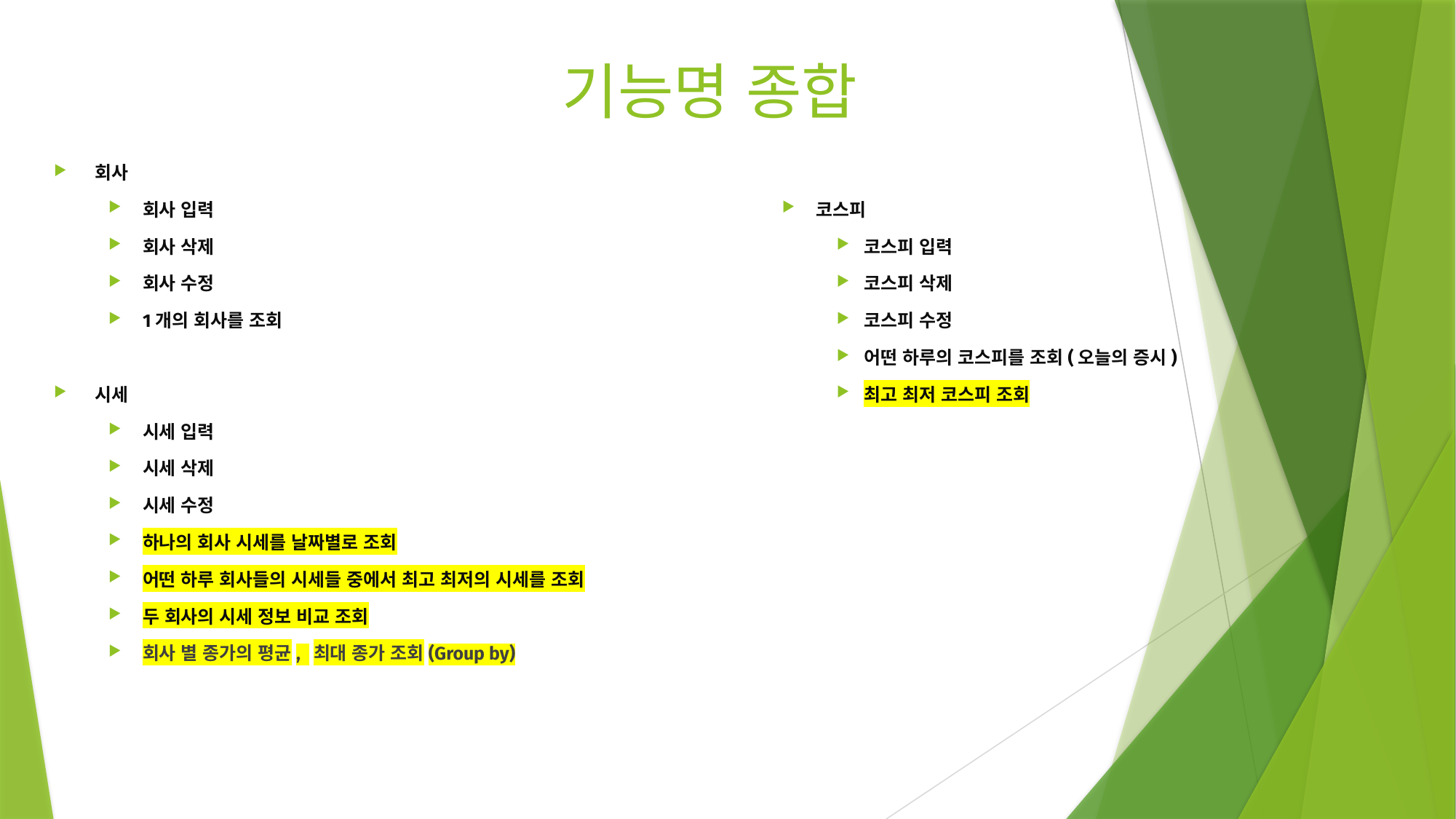

# 기능명 종합
회사
회사 입력
회사 삭제
회사 수정
1개의 회사를 조회

시세
시세 입력
시세 삭제
시세 수정
하나의 회사 시세를 날짜별로 조회
어떤 하루 회사들의 시세들 중에서 최고 최저의 시세를 조회
두 회사의 시세 정보 비교 조회
회사 별 종가의 평균,  최대 종가 조회(Group by)

코스피
코스피 입력
코스피 삭제
코스피 수정
어떤 하루의 코스피를 조회(오늘의 증시)
최고 최저 코스피 조회